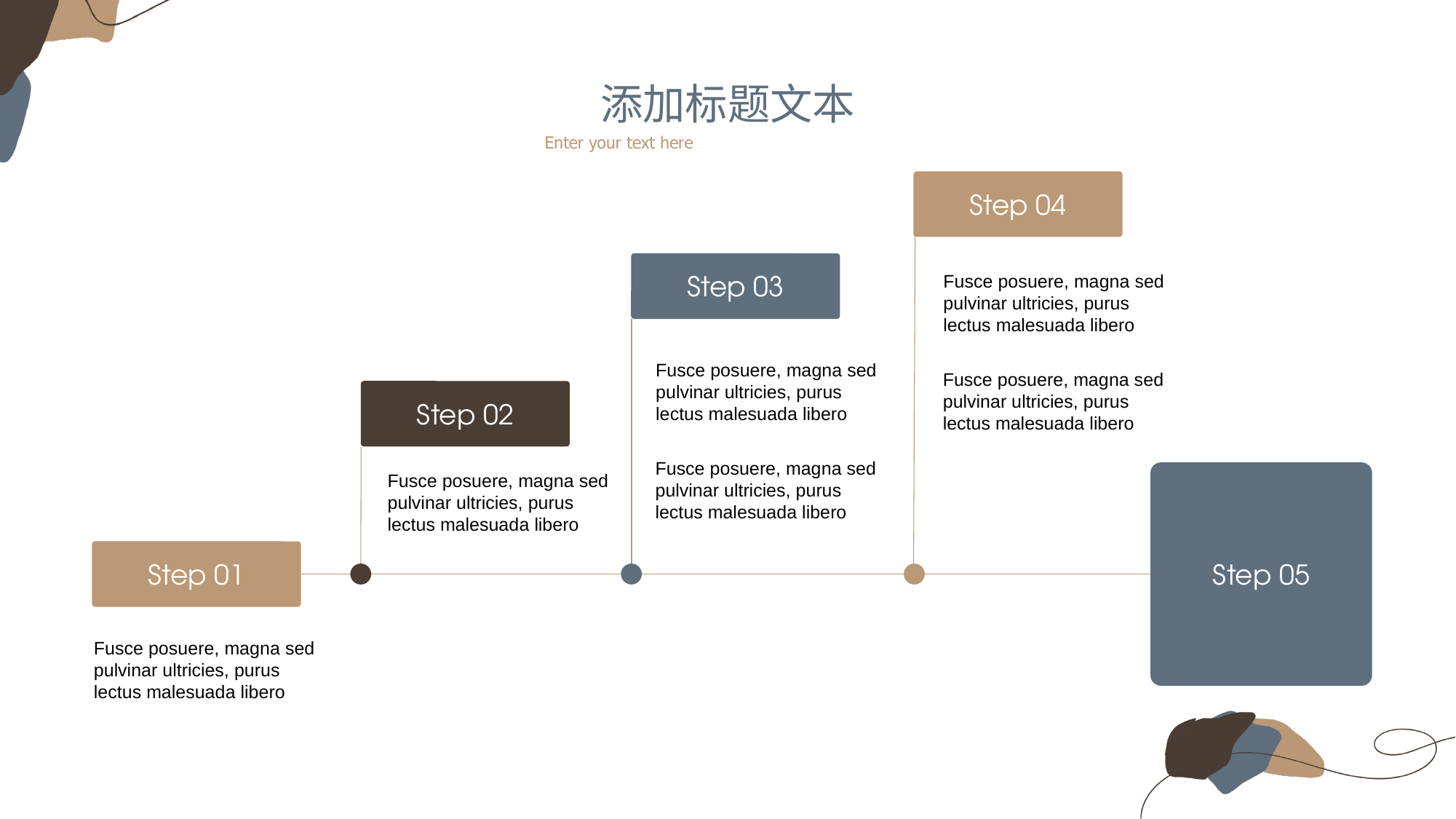

添加标题文本
Enter your text here
Step 04
Step 03
Fusce posuere, magna sed pulvinar ultricies, purus lectus malesuada libero
Fusce posuere, magna sed pulvinar ultricies, purus lectus malesuada libero
Fusce posuere, magna sed pulvinar ultricies, purus lectus malesuada libero
Step 02
Fusce posuere, magna sed pulvinar ultricies, purus lectus malesuada libero
Step 05
Fusce posuere, magna sed pulvinar ultricies, purus lectus malesuada libero
Step 01

Fusce posuere, magna sed pulvinar ultricies, purus lectus malesuada libero